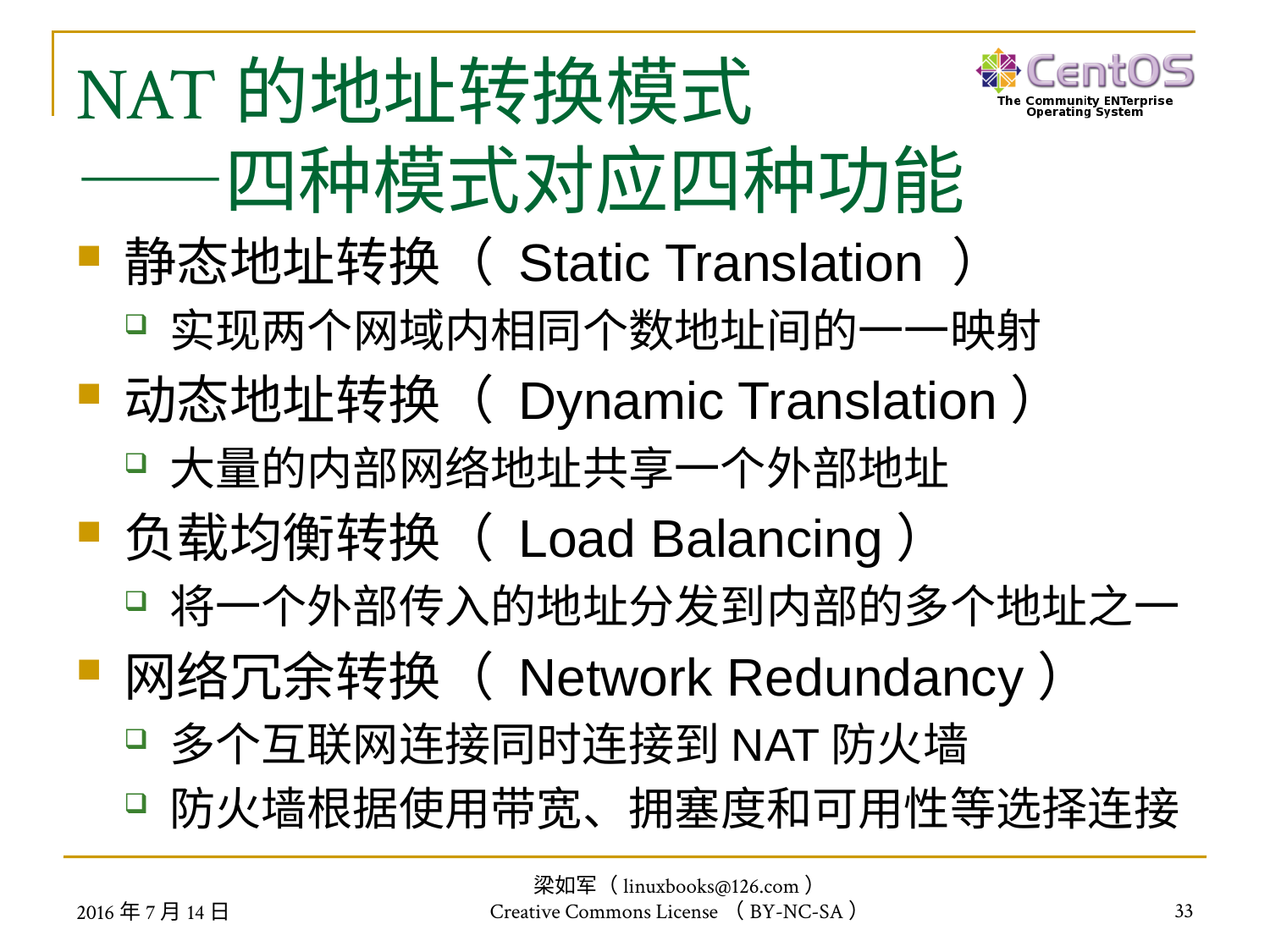

# NAT的地址转换模式 ——四种模式对应四种功能
静态地址转换（ Static Translation ）
实现两个网域内相同个数地址间的一一映射
动态地址转换（ Dynamic Translation）
大量的内部网络地址共享一个外部地址
负载均衡转换（ Load Balancing）
将一个外部传入的地址分发到内部的多个地址之一
网络冗余转换（ Network Redundancy）
多个互联网连接同时连接到NAT防火墙
防火墙根据使用带宽、拥塞度和可用性等选择连接
梁如军（linuxbooks@126.com）
Creative Commons License（BY-NC-SA）
2016年7月14日
33